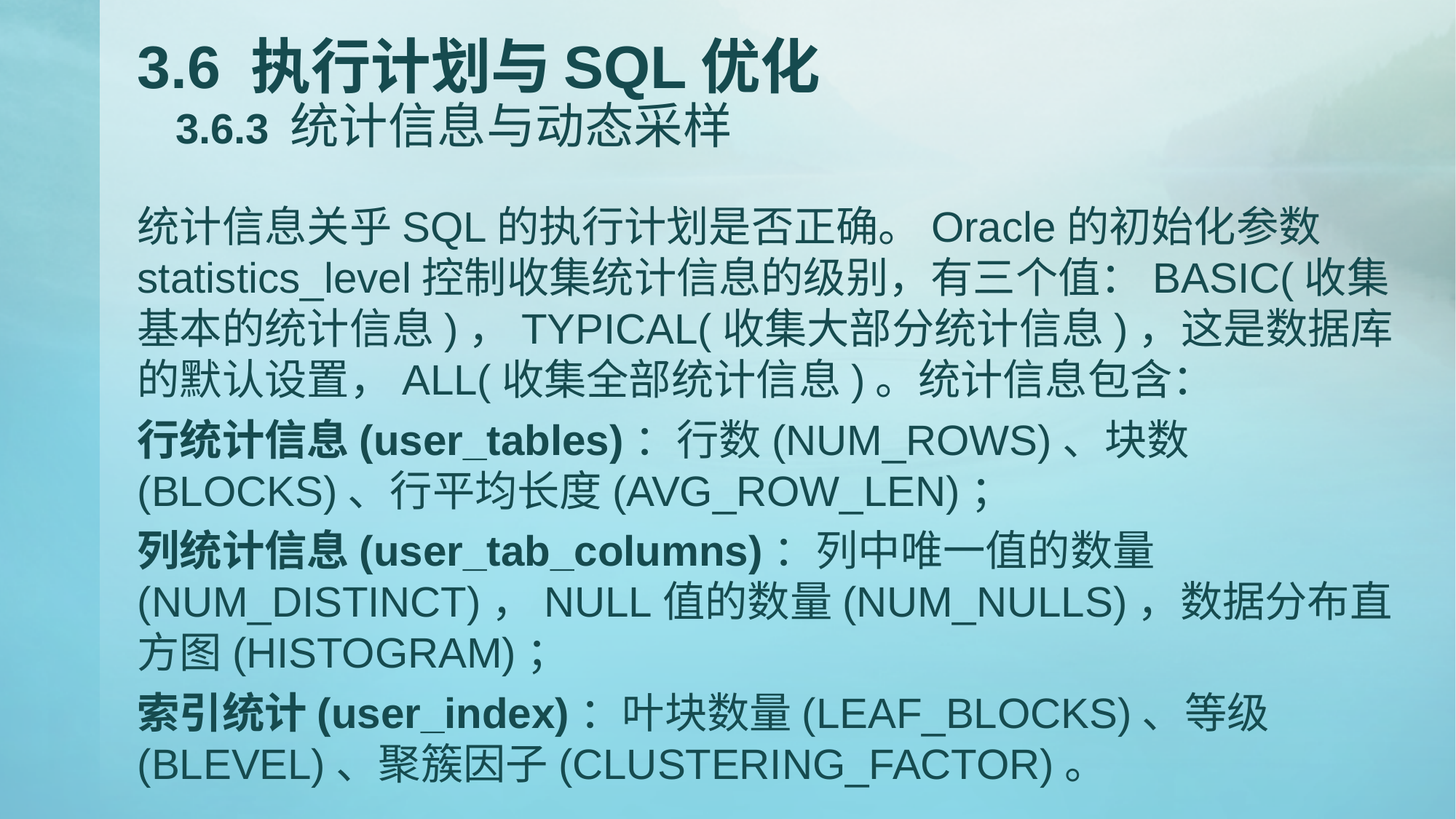

# 3.6 执行计划与SQL优化 3.6.3 统计信息与动态采样
统计信息关乎SQL的执行计划是否正确。Oracle的初始化参数statistics_level控制收集统计信息的级别，有三个值：BASIC(收集基本的统计信息)，TYPICAL(收集大部分统计信息)，这是数据库的默认设置，ALL(收集全部统计信息)。统计信息包含：
行统计信息(user_tables)：行数(NUM_ROWS)、块数(BLOCKS)、行平均长度(AVG_ROW_LEN)；
列统计信息(user_tab_columns)：列中唯一值的数量(NUM_DISTINCT)，NULL值的数量(NUM_NULLS)，数据分布直方图(HISTOGRAM)；
索引统计(user_index)：叶块数量(LEAF_BLOCKS)、等级(BLEVEL)、聚簇因子(CLUSTERING_FACTOR)。